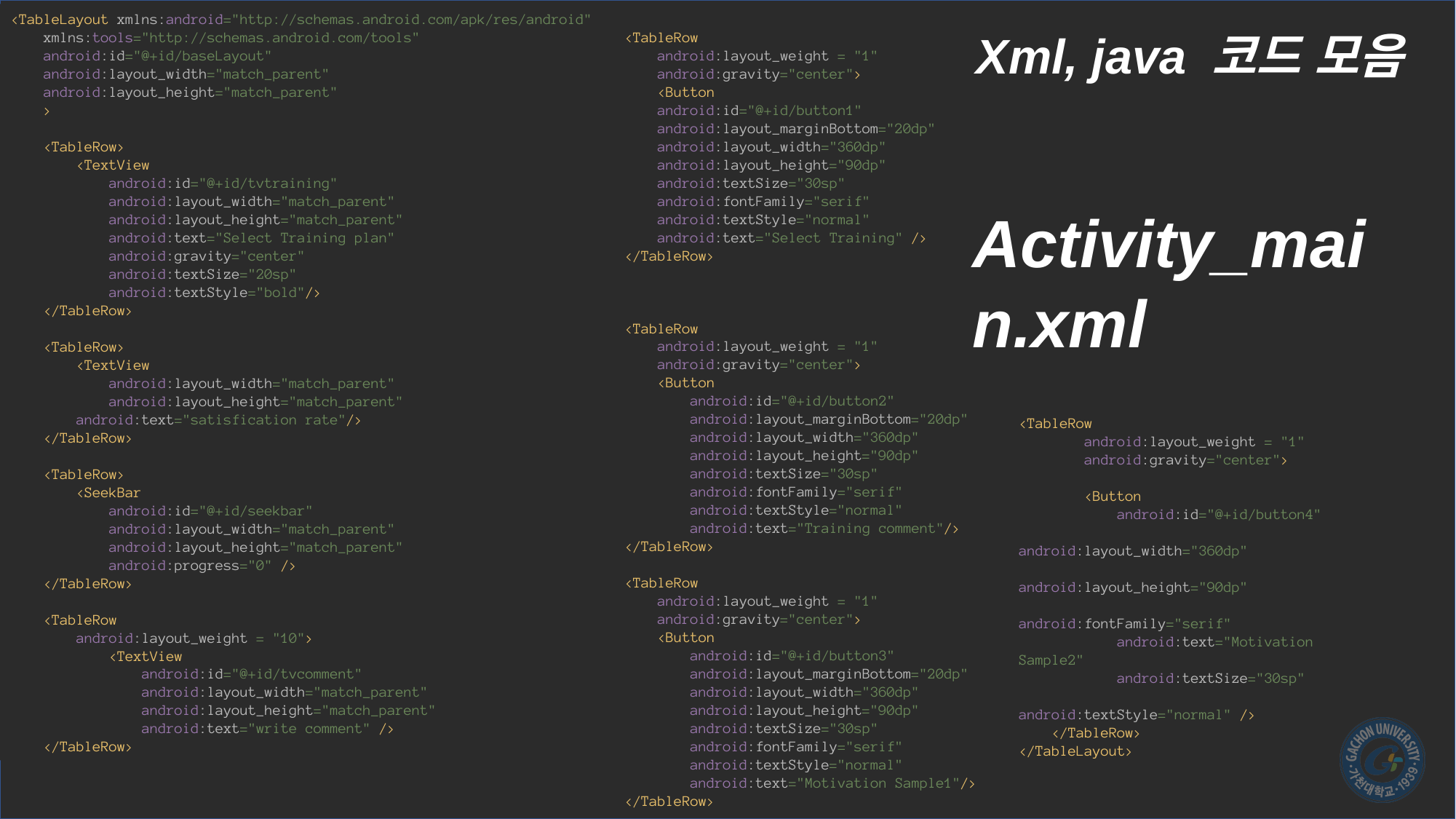

<TableRow
    android:layout_weight = "1"
    android:gravity="center">
    <Button
    android:id="@+id/button1"
    android:layout_marginBottom="20dp"
    android:layout_width="360dp"
    android:layout_height="90dp"
    android:textSize="30sp"
    android:fontFamily="serif"
    android:textStyle="normal"
    android:text="Select Training" />
</TableRow>
<TableRow
    android:layout_weight = "1"
    android:gravity="center">
    <Button
        android:id="@+id/button2"
        android:layout_marginBottom="20dp"
        android:layout_width="360dp"
        android:layout_height="90dp"
        android:textSize="30sp"
        android:fontFamily="serif"
        android:textStyle="normal"
        android:text="Training comment"/>
</TableRow>
<TableRow
    android:layout_weight = "1"
    android:gravity="center">
    <Button
        android:id="@+id/button3"
        android:layout_marginBottom="20dp"
        android:layout_width="360dp"
        android:layout_height="90dp"
        android:textSize="30sp"
        android:fontFamily="serif"
        android:textStyle="normal"
        android:text="Motivation Sample1"/>
</TableRow>
<TableLayout xmlns:android="http://schemas.android.com/apk/res/android"
    xmlns:tools="http://schemas.android.com/tools"
    android:id="@+id/baseLayout"
    android:layout_width="match_parent"
    android:layout_height="match_parent"
    >
    <TableRow>
        <TextView
            android:id="@+id/tvtraining"
            android:layout_width="match_parent"
            android:layout_height="match_parent"
            android:text="Select Training plan"
            android:gravity="center"
            android:textSize="20sp"
            android:textStyle="bold"/>
    </TableRow>
    <TableRow>
        <TextView
            android:layout_width="match_parent"
            android:layout_height="match_parent"
        android:text="satisfication rate"/>
    </TableRow>
    <TableRow>
        <SeekBar
            android:id="@+id/seekbar"
            android:layout_width="match_parent"
            android:layout_height="match_parent"
            android:progress="0" />
    </TableRow>
    <TableRow
        android:layout_weight = "10">
            <TextView
                android:id="@+id/tvcomment"
                android:layout_width="match_parent"
                android:layout_height="match_parent"
                android:text="write comment" />
    </TableRow>
Xml, java 코드 모음
Activity_main.xml
<TableRow
        android:layout_weight = "1"
        android:gravity="center">
        <Button
            android:id="@+id/button4"
            android:layout_width="360dp"
            android:layout_height="90dp"
            android:fontFamily="serif"
            android:text="Motivation Sample2"
            android:textSize="30sp"
            android:textStyle="normal" />
    </TableRow>
</TableLayout>